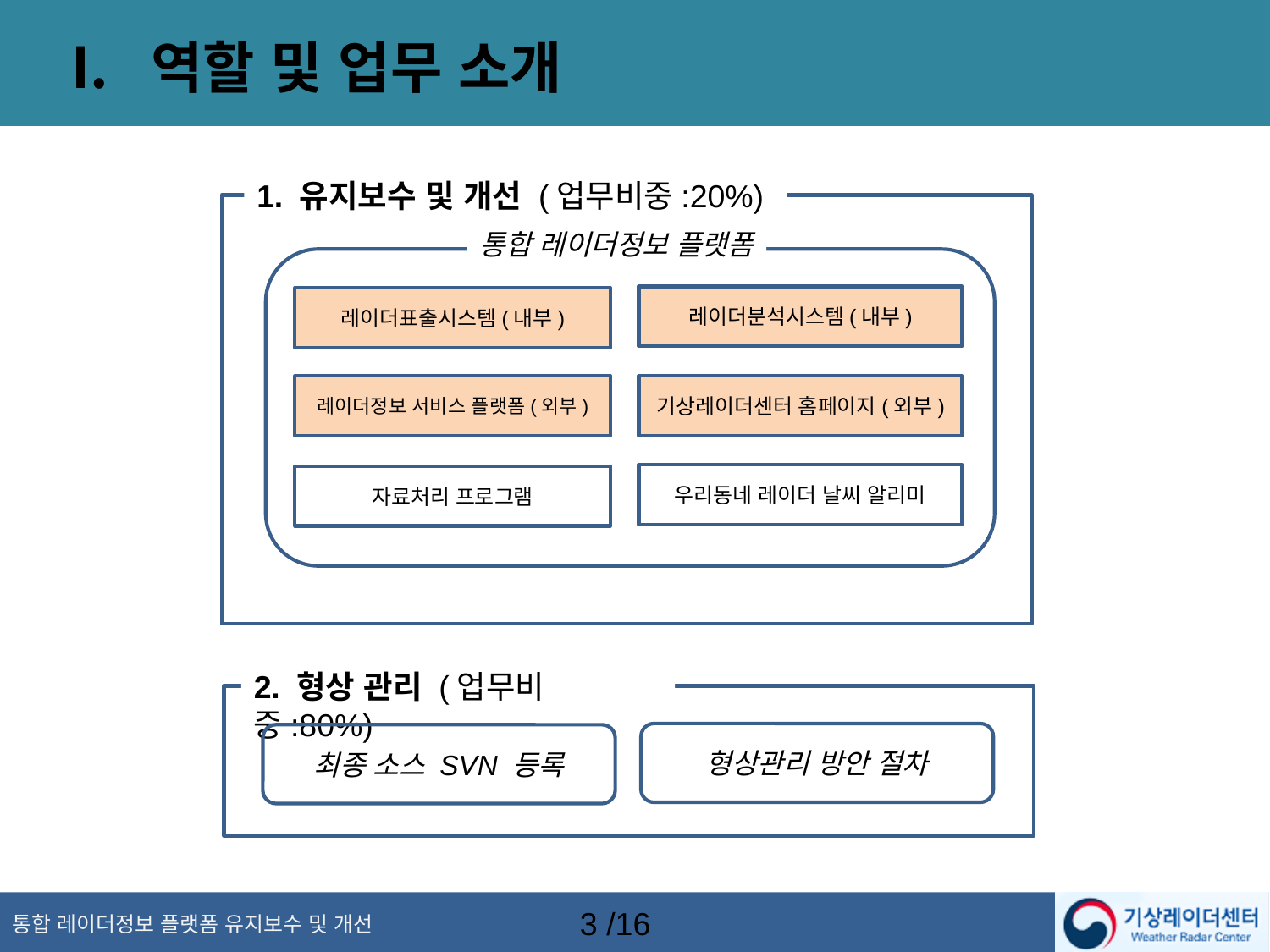

역할 및 업무 소개
1. 유지보수 및 개선 (업무비중:20%)

통합 레이더정보 플랫폼

레이더분석시스템(내부)
레이더표출시스템(내부)
레이더정보 서비스 플랫폼(외부)
기상레이더센터 홈페이지(외부)
우리동네 레이더 날씨 알리미
자료처리 프로그램
2. 형상 관리 (업무비중:80%)

형상관리 방안 절차
최종 소스 SVN 등록
3